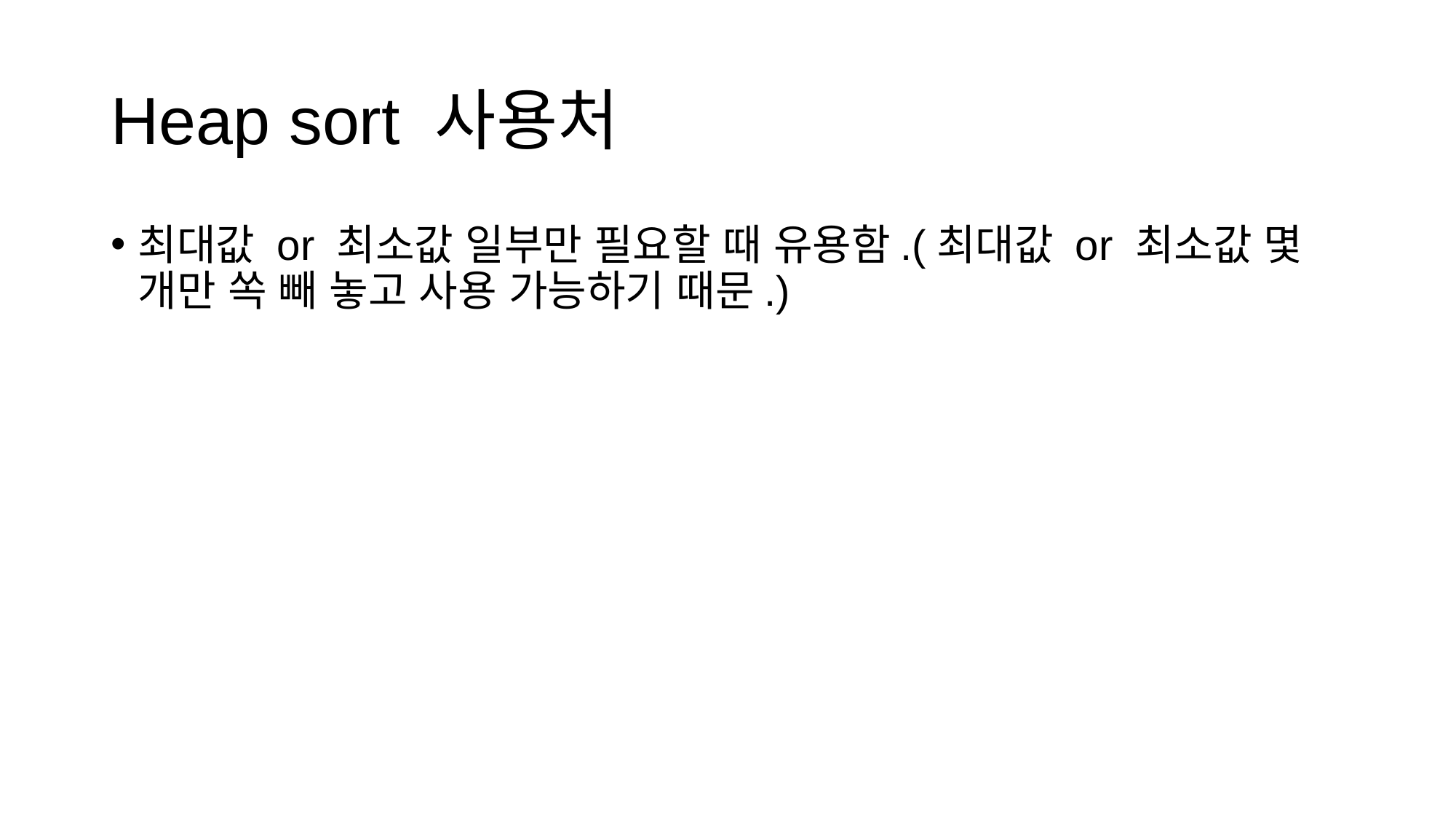

# Heap sort 사용처
최대값 or 최소값 일부만 필요할 때 유용함.(최대값 or 최소값 몇 개만 쏙 빼 놓고 사용 가능하기 때문.)